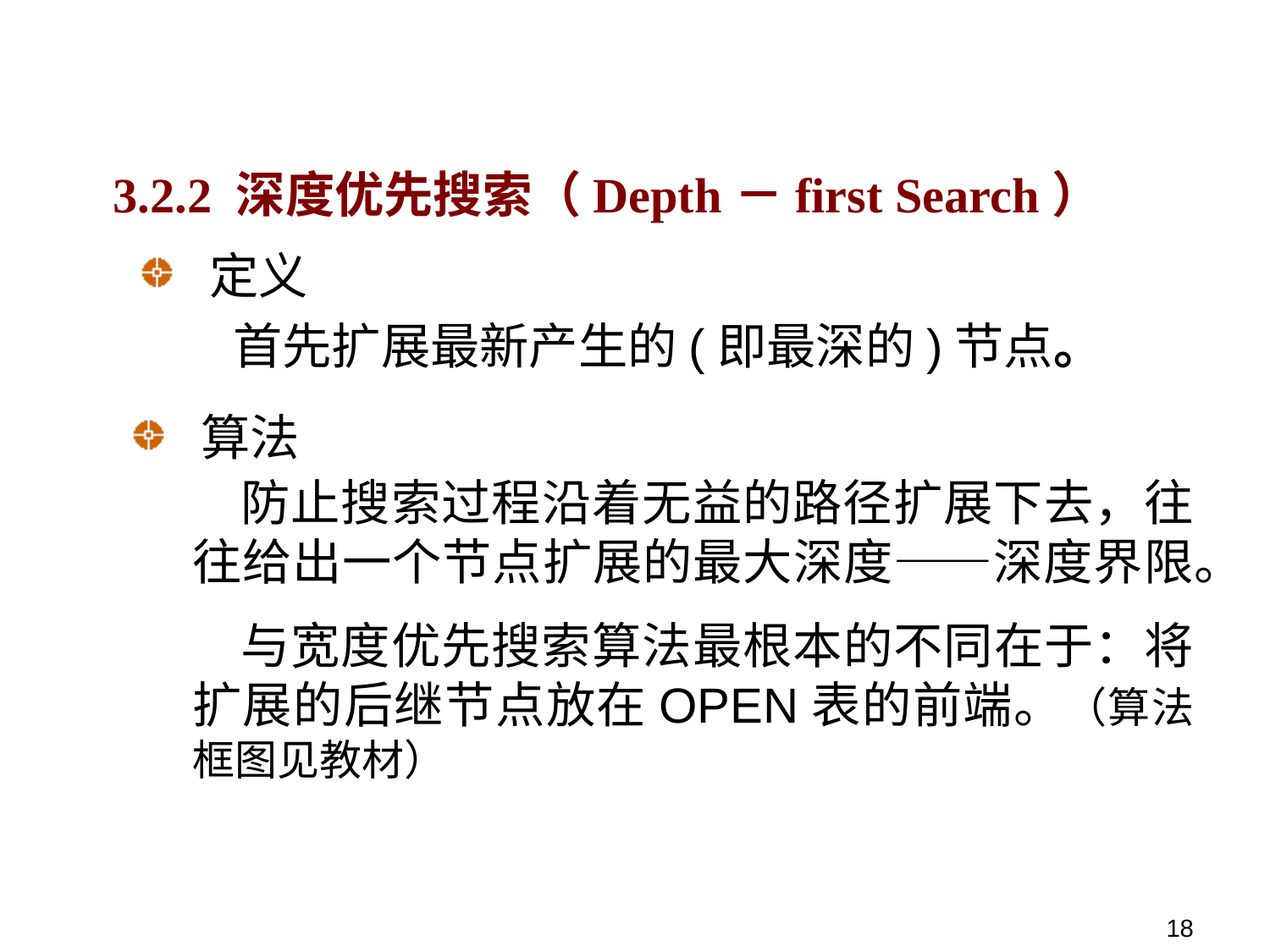

3.2.2 深度优先搜索（Depth－first Search）
 定义
   首先扩展最新产生的(即最深的)节点。
 算法
   防止搜索过程沿着无益的路径扩展下去，往往给出一个节点扩展的最大深度——深度界限。
   与宽度优先搜索算法最根本的不同在于：将扩展的后继节点放在OPEN表的前端。（算法框图见教材）
18